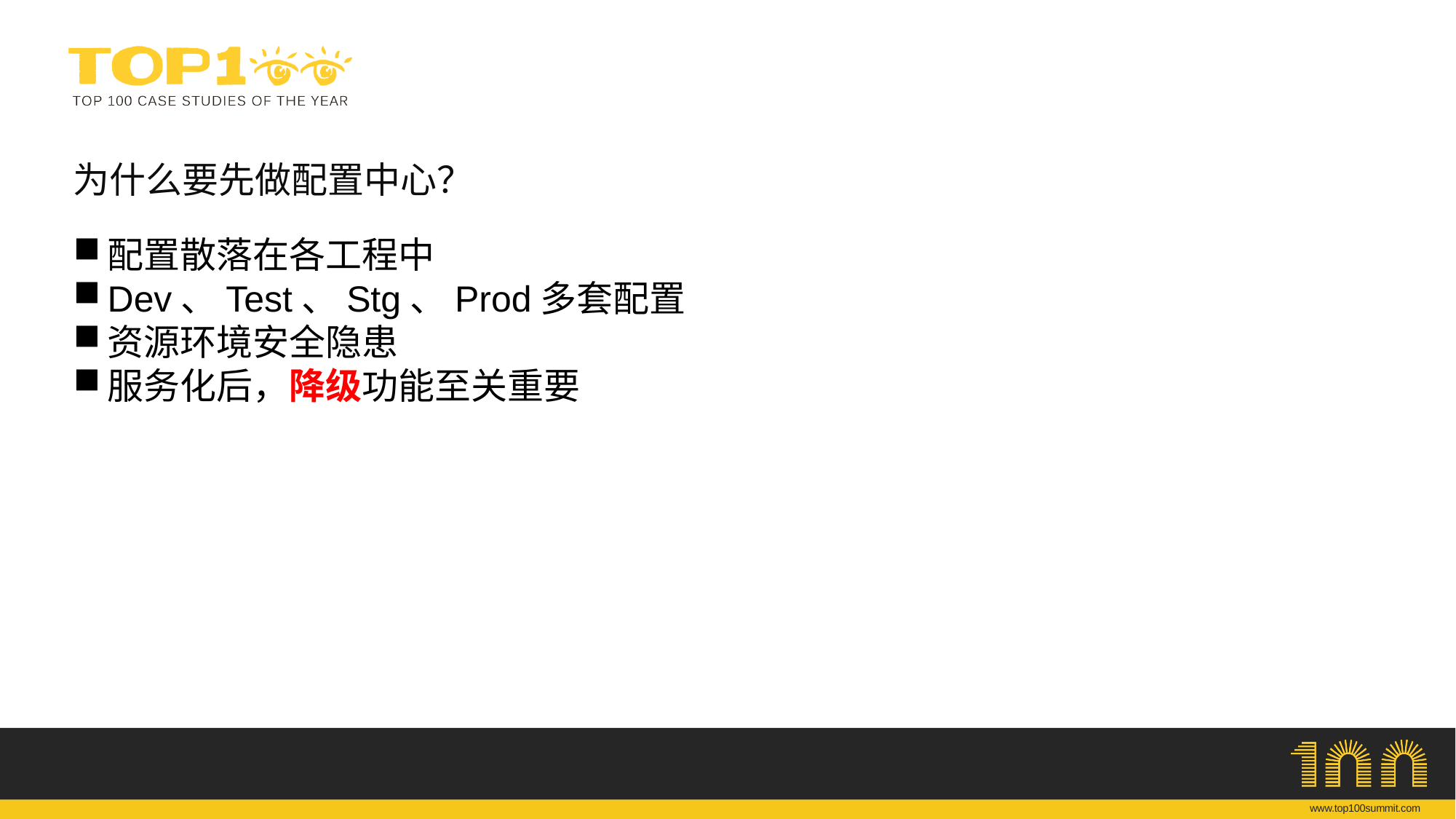

# 为什么要先做配置中心？
配置散落在各工程中
Dev、Test、Stg、Prod多套配置
资源环境安全隐患
服务化后，降级功能至关重要